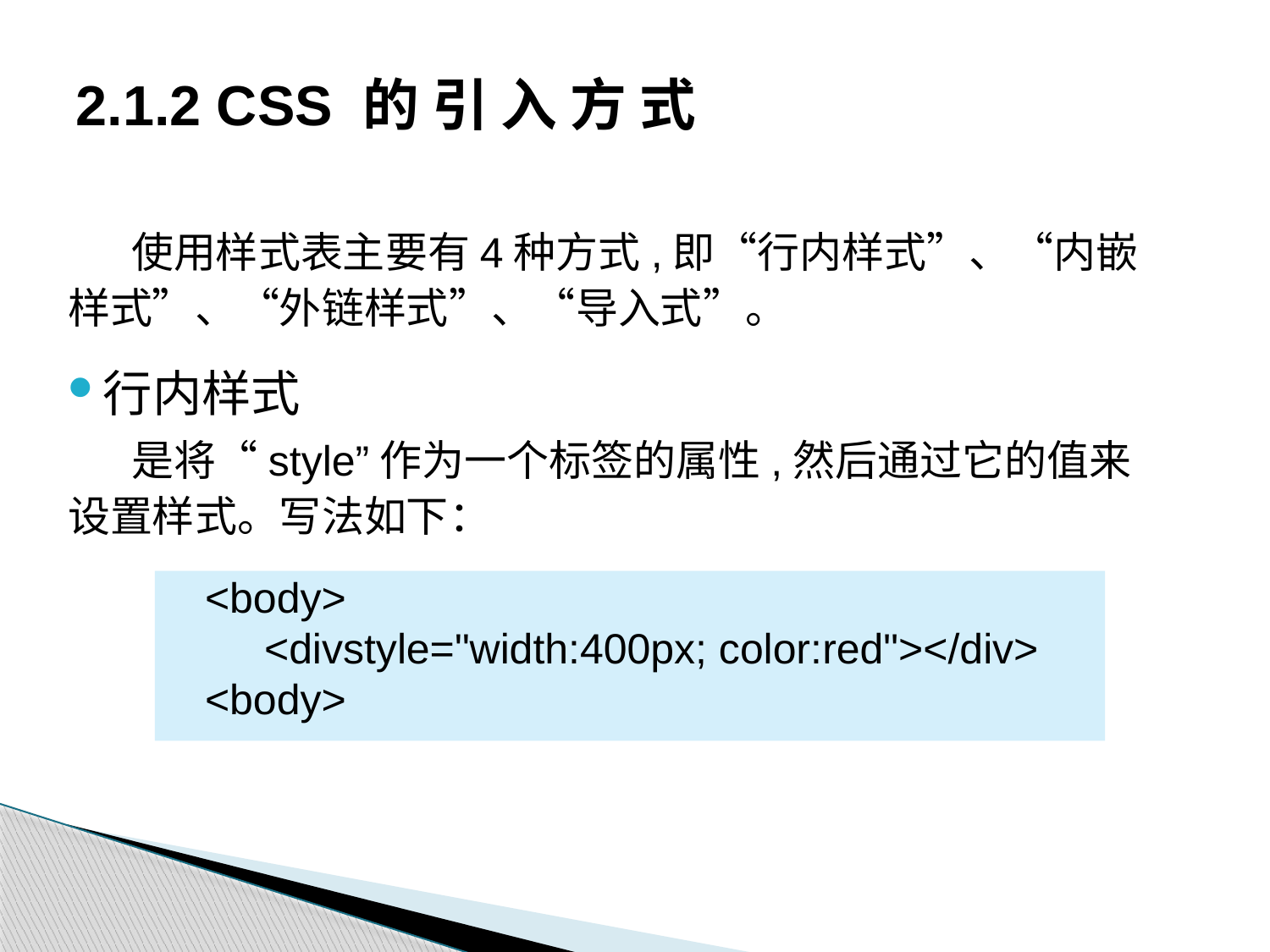

# 2.1.2 CSS 的 引 入 方 式
使用样式表主要有4种方式,即“行内样式”、“内嵌样式”、“外链样式”、“导入式”。
行内样式
是将“style”作为一个标签的属性,然后通过它的值来设置样式。写法如下：

<body>
     <divstyle="width:400px; color:red"></div>
<body>